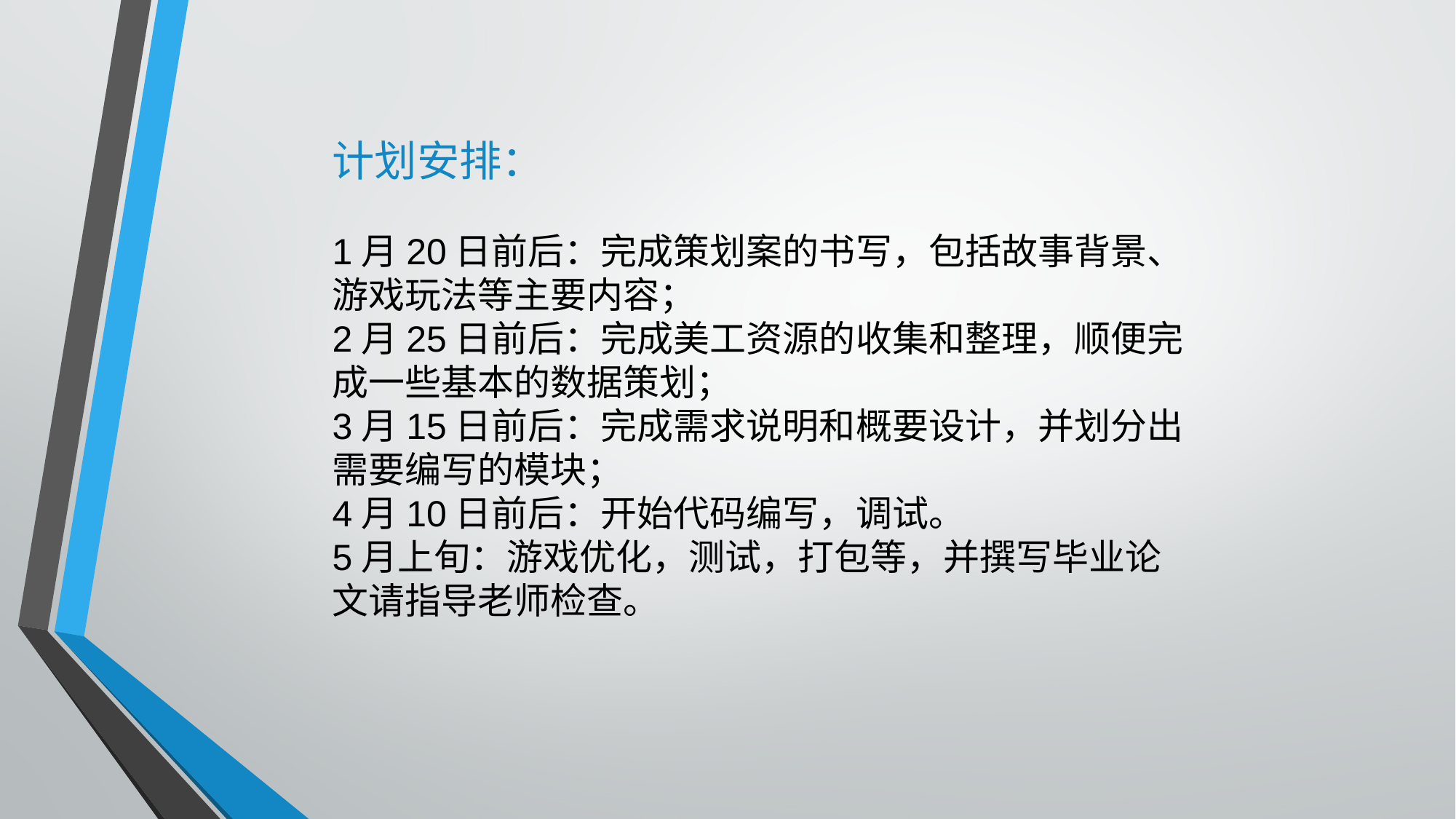

计划安排：

1月20日前后：完成策划案的书写，包括故事背景、游戏玩法等主要内容；
2月25日前后：完成美工资源的收集和整理，顺便完成一些基本的数据策划；
3月15日前后：完成需求说明和概要设计，并划分出需要编写的模块；
4月10日前后：开始代码编写，调试。
5月上旬：游戏优化，测试，打包等，并撰写毕业论文请指导老师检查。